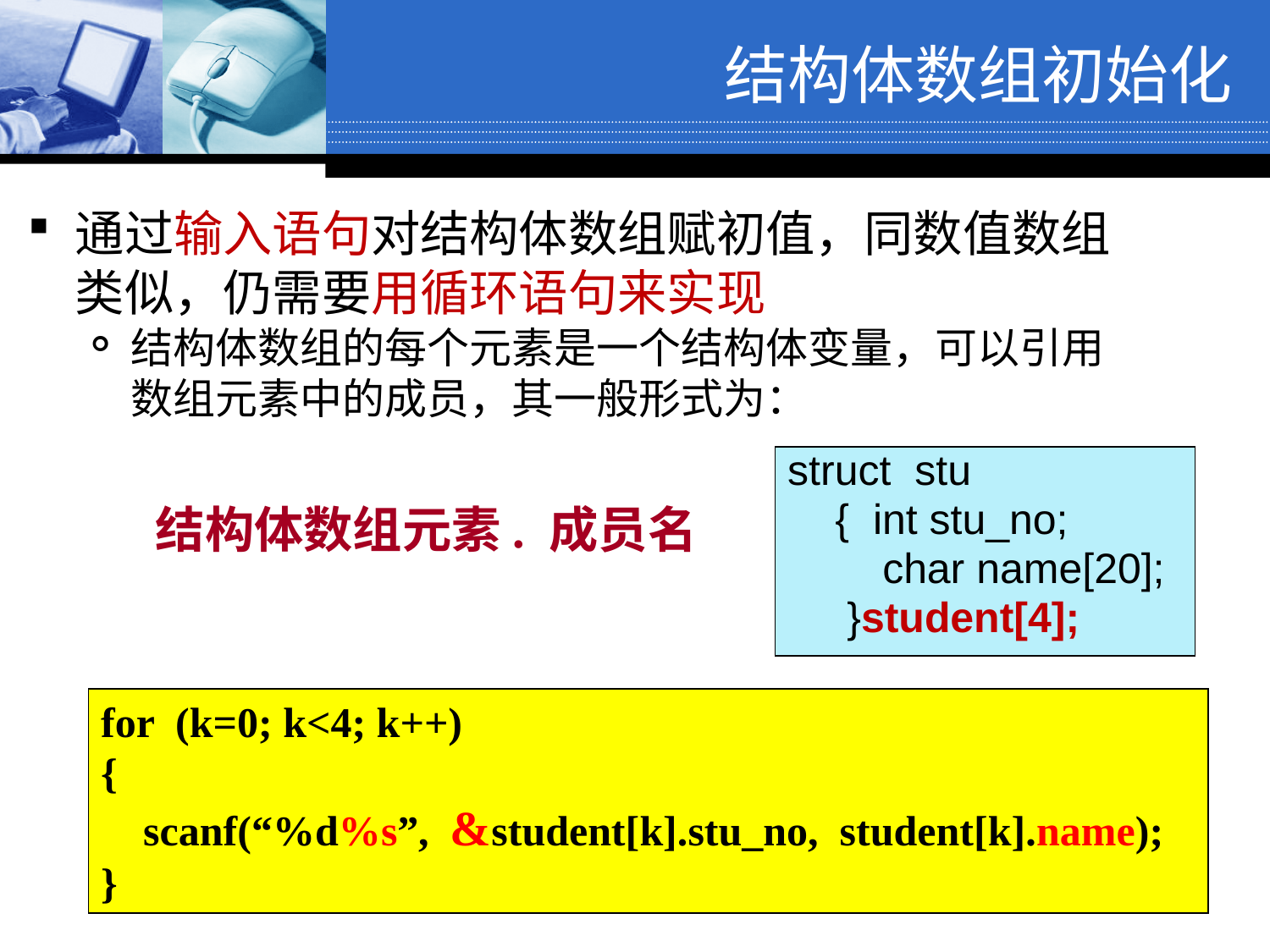

# 结构体数组初始化
通过输入语句对结构体数组赋初值，同数值数组类似，仍需要用循环语句来实现
结构体数组的每个元素是一个结构体变量，可以引用数组元素中的成员，其一般形式为：

	　    结构体数组元素. 成员名

struct  stu
	{  int stu_no;
	    char name[20];
	 }student[4];
for  (k=0; k<4; k++)
{
    scanf(“%d%s”,  &student[k].stu_no,  student[k].name);
}